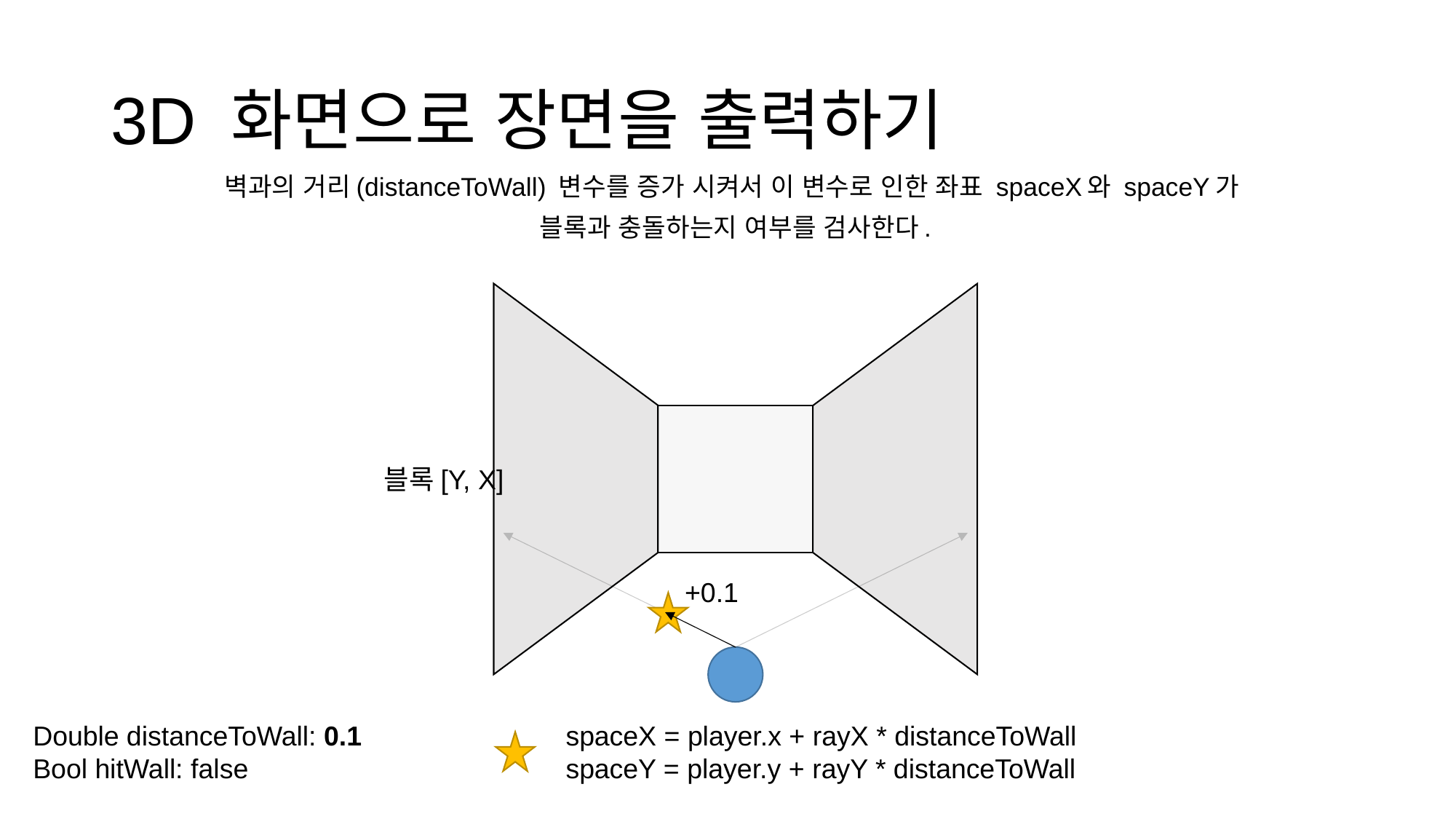

# 3D 화면으로 장면을 출력하기
벽과의 거리(distanceToWall) 변수를 증가 시켜서 이 변수로 인한 좌표 spaceX와 spaceY가
블록과 충돌하는지 여부를 검사한다.

블록[Y, X]
+0.1

Double distanceToWall: 0.1
Bool hitWall: false
spaceX = player.x + rayX * distanceToWall
spaceY = player.y + rayY * distanceToWall